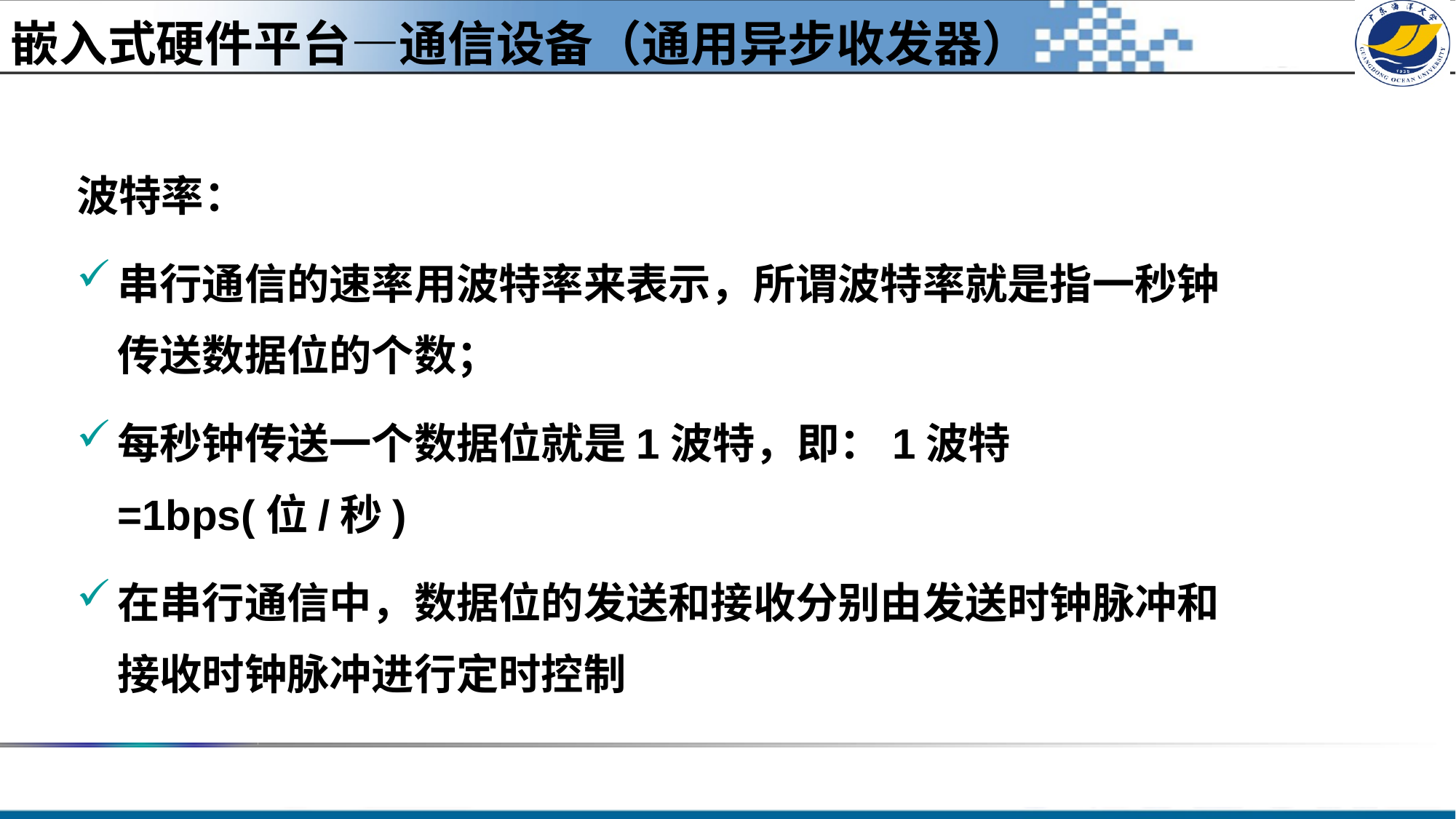

嵌入式硬件平台—通信设备（通用异步收发器）
波特率：
串行通信的速率用波特率来表示，所谓波特率就是指一秒钟传送数据位的个数；
每秒钟传送一个数据位就是1波特，即：1波特=1bps(位/秒)
在串行通信中，数据位的发送和接收分别由发送时钟脉冲和接收时钟脉冲进行定时控制
94